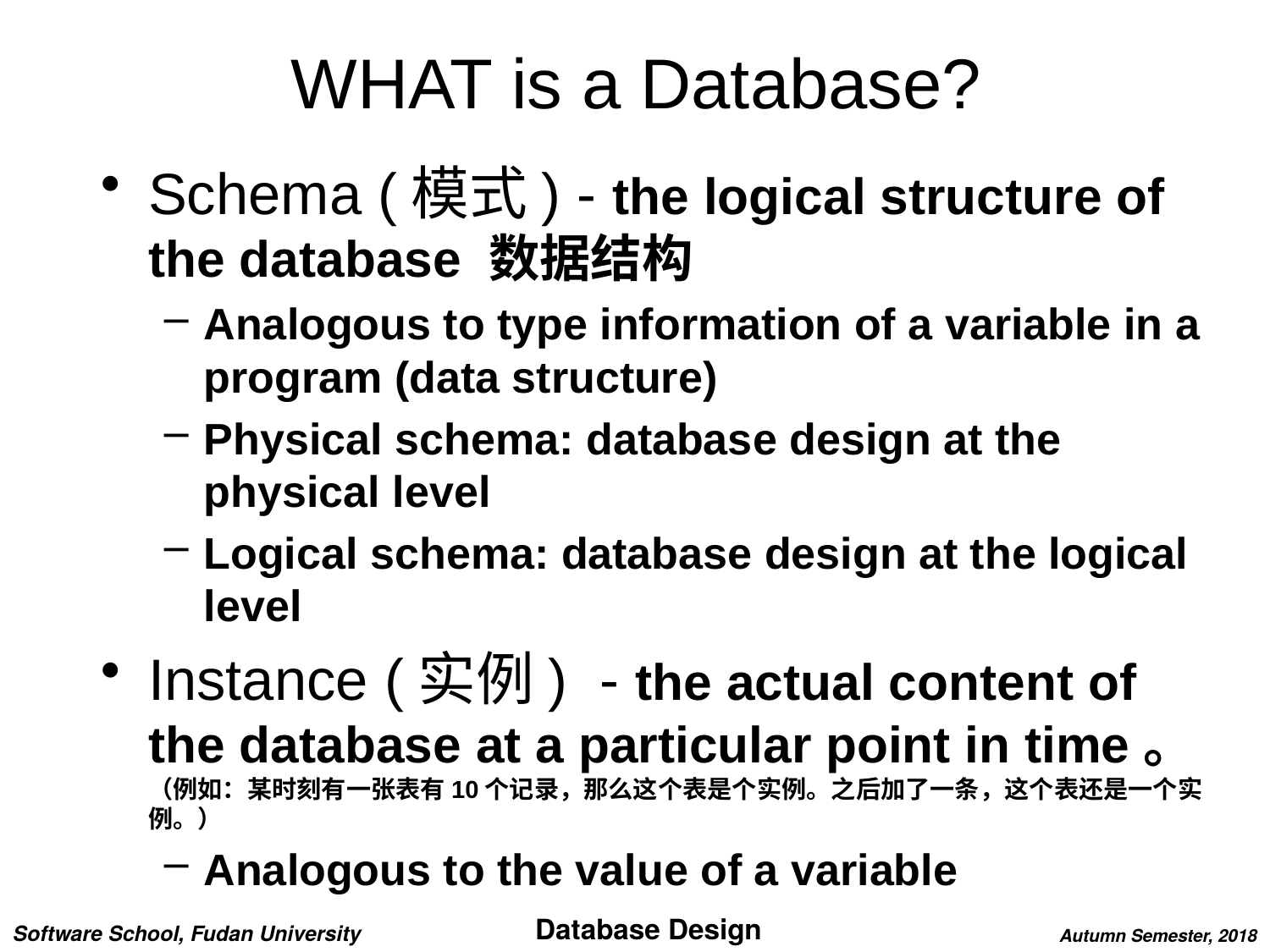

# WHAT is a Database?
Schema (模式) - the logical structure of the database 数据结构
Analogous to type information of a variable in a program (data structure)
Physical schema: database design at the physical level
Logical schema: database design at the logical level
Instance (实例)  - the actual content of the database at a particular point in time。（例如：某时刻有一张表有10个记录，那么这个表是个实例。之后加了一条，这个表还是一个实例。）
Analogous to the value of a variable